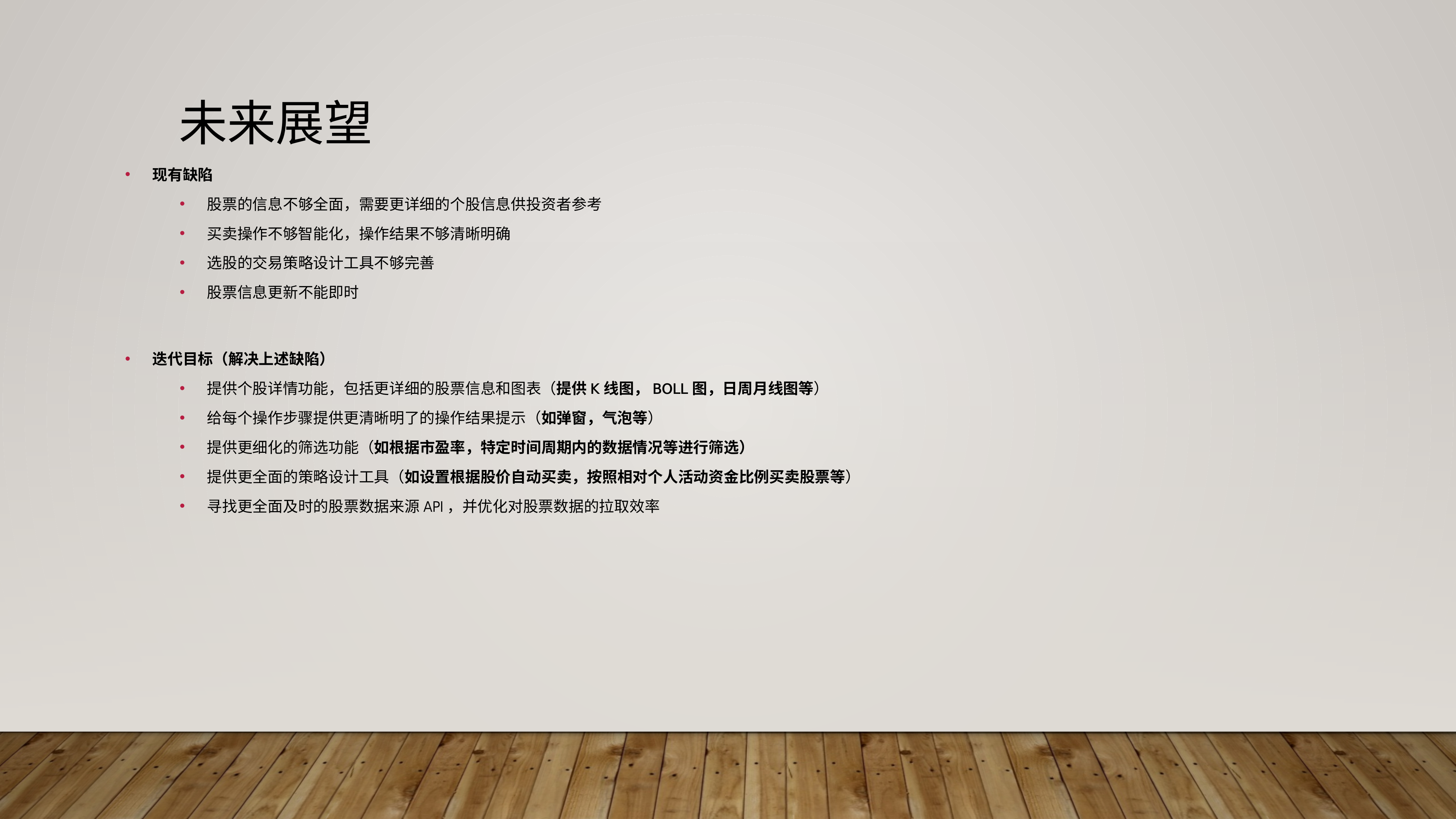

# 未来展望
现有缺陷
股票的信息不够全面，需要更详细的个股信息供投资者参考
买卖操作不够智能化，操作结果不够清晰明确
选股的交易策略设计工具不够完善
股票信息更新不能即时

迭代目标（解决上述缺陷）
提供个股详情功能，包括更详细的股票信息和图表（提供K线图，BOLL图，日周月线图等）
给每个操作步骤提供更清晰明了的操作结果提示（如弹窗，气泡等）
提供更细化的筛选功能（如根据市盈率，特定时间周期内的数据情况等进行筛选）
提供更全面的策略设计工具（如设置根据股价自动买卖，按照相对个人活动资金比例买卖股票等）
寻找更全面及时的股票数据来源API，并优化对股票数据的拉取效率